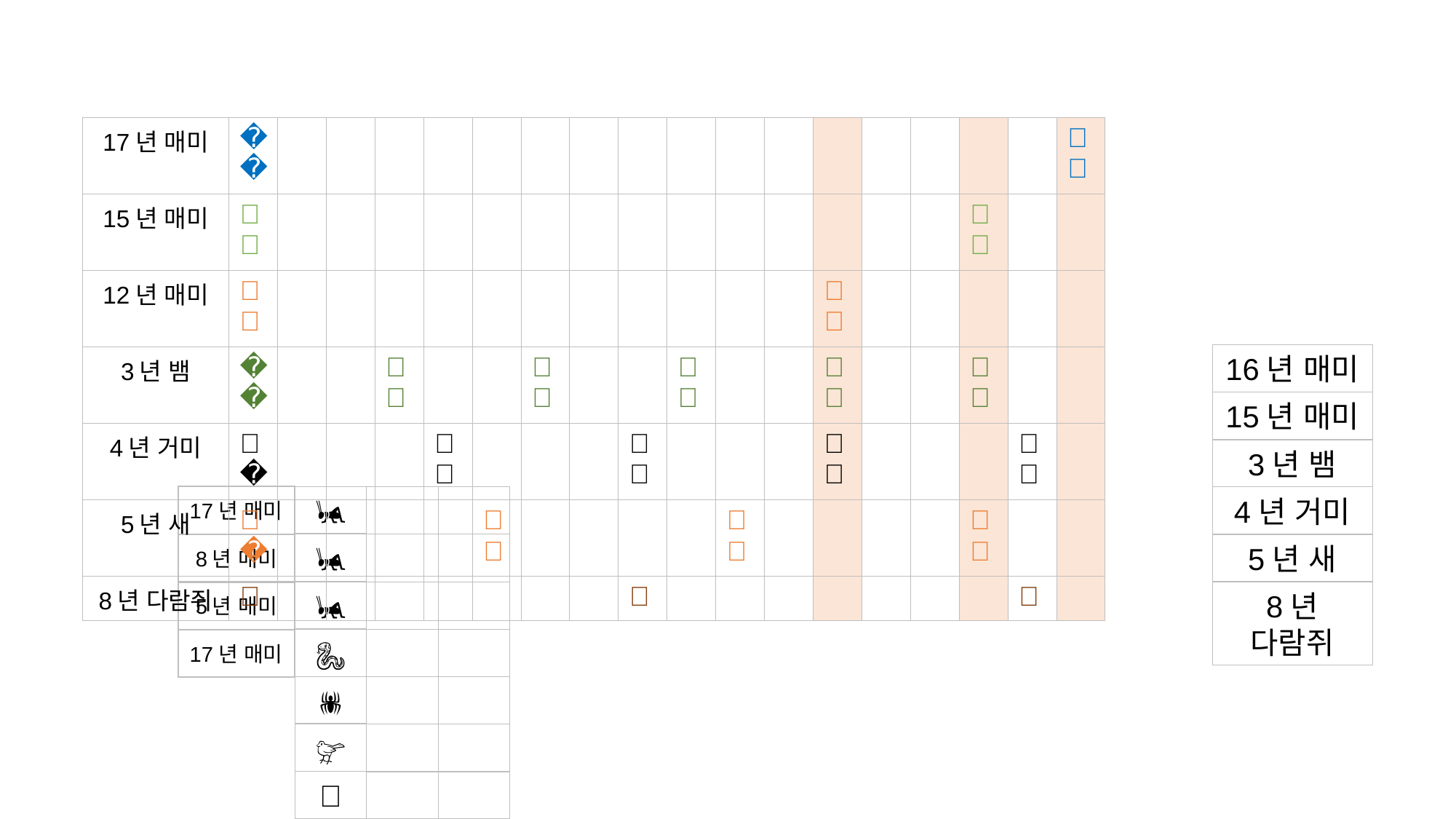

| 17년 매미 | 🦗 |  |  |  |  |  |  |  |  |  |  |  |  |  |  |  |  | 🦗 |
| --- | --- | --- | --- | --- | --- | --- | --- | --- | --- | --- | --- | --- | --- | --- | --- | --- | --- | --- |
| 15년 매미 | 🦗 |  |  |  |  |  |  |  |  |  |  |  |  |  |  | 🦗 |  |  |
| 12년 매미 | 🦗 |  |  |  |  |  |  |  |  |  |  |  | 🦗 |  |  |  |  |  |
| 3년 뱀 | 🐍 |  |  | 🐍 |  |  | 🐍 |  |  | 🐍 |  |  | 🐍 |  |  | 🐍 |  |  |
| 4년 거미 | 🕷 |  |  |  | 🕷 |  |  |  | 🕷 |  |  |  | 🕷 |  |  |  | 🕷 |  |
| 5년 새 | 🐦 |  |  |  |  | 🐦 |  |  |  |  | 🐦 |  |  |  |  | 🐦 |  |  |
| 8년 다람쥐 | 🦨 |  |  |  |  |  |  |  | 🦨 |  |  |  |  |  |  |  | 🦨 |  |
16년 매미
15년 매미
3년 뱀
17년 매미
🦗

4년 거미
8년 매미
🦗

5년 새
🦗

8년 다람쥐
5년 매미
🐍

17년 매미
🕷

🐦

🦨